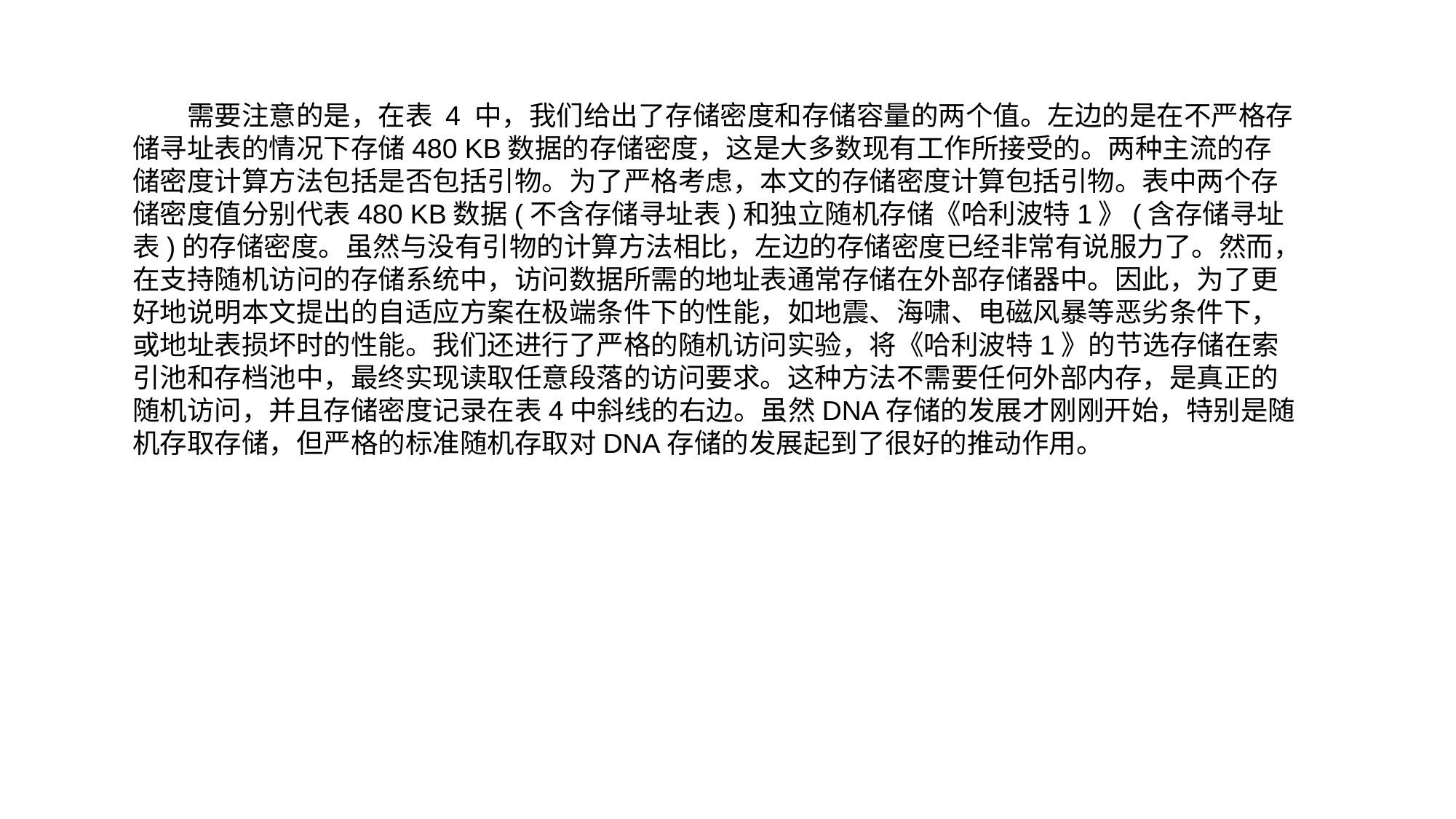

需要注意的是，在表 4 中，我们给出了存储密度和存储容量的两个值。左边的是在不严格存储寻址表的情况下存储480 KB数据的存储密度，这是大多数现有工作所接受的。两种主流的存储密度计算方法包括是否包括引物。为了严格考虑，本文的存储密度计算包括引物。表中两个存储密度值分别代表480 KB数据(不含存储寻址表)和独立随机存储《哈利波特1》(含存储寻址表)的存储密度。虽然与没有引物的计算方法相比，左边的存储密度已经非常有说服力了。然而，在支持随机访问的存储系统中，访问数据所需的地址表通常存储在外部存储器中。因此，为了更好地说明本文提出的自适应方案在极端条件下的性能，如地震、海啸、电磁风暴等恶劣条件下，或地址表损坏时的性能。我们还进行了严格的随机访问实验，将《哈利波特1》的节选存储在索引池和存档池中，最终实现读取任意段落的访问要求。这种方法不需要任何外部内存，是真正的随机访问，并且存储密度记录在表4中斜线的右边。虽然DNA存储的发展才刚刚开始，特别是随机存取存储，但严格的标准随机存取对DNA存储的发展起到了很好的推动作用。